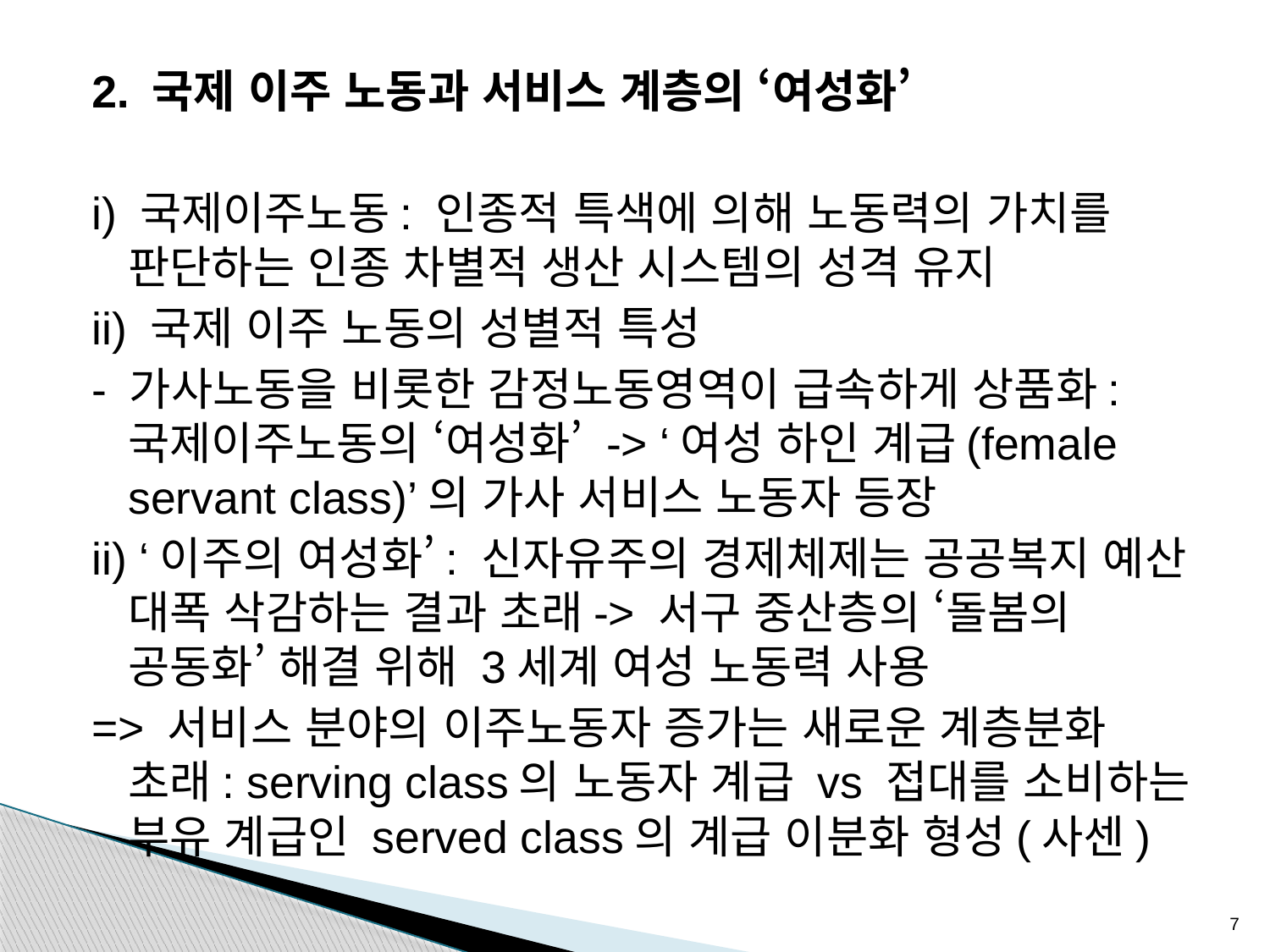

2. 국제 이주 노동과 서비스 계층의 ‘여성화’

i) 국제이주노동: 인종적 특색에 의해 노동력의 가치를 판단하는 인종 차별적 생산 시스템의 성격 유지
ii) 국제 이주 노동의 성별적 특성
- 가사노동을 비롯한 감정노동영역이 급속하게 상품화: 국제이주노동의 ‘여성화’ -> ‘여성 하인 계급(female servant class)’의 가사 서비스 노동자 등장
ii) ‘이주의 여성화’: 신자유주의 경제체제는 공공복지 예산 대폭 삭감하는 결과 초래-> 서구 중산층의 ‘돌봄의 공동화’ 해결 위해 3세계 여성 노동력 사용
=> 서비스 분야의 이주노동자 증가는 새로운 계층분화 초래: serving class의 노동자 계급 vs 접대를 소비하는 부유 계급인 served class의 계급 이분화 형성(사센)

7